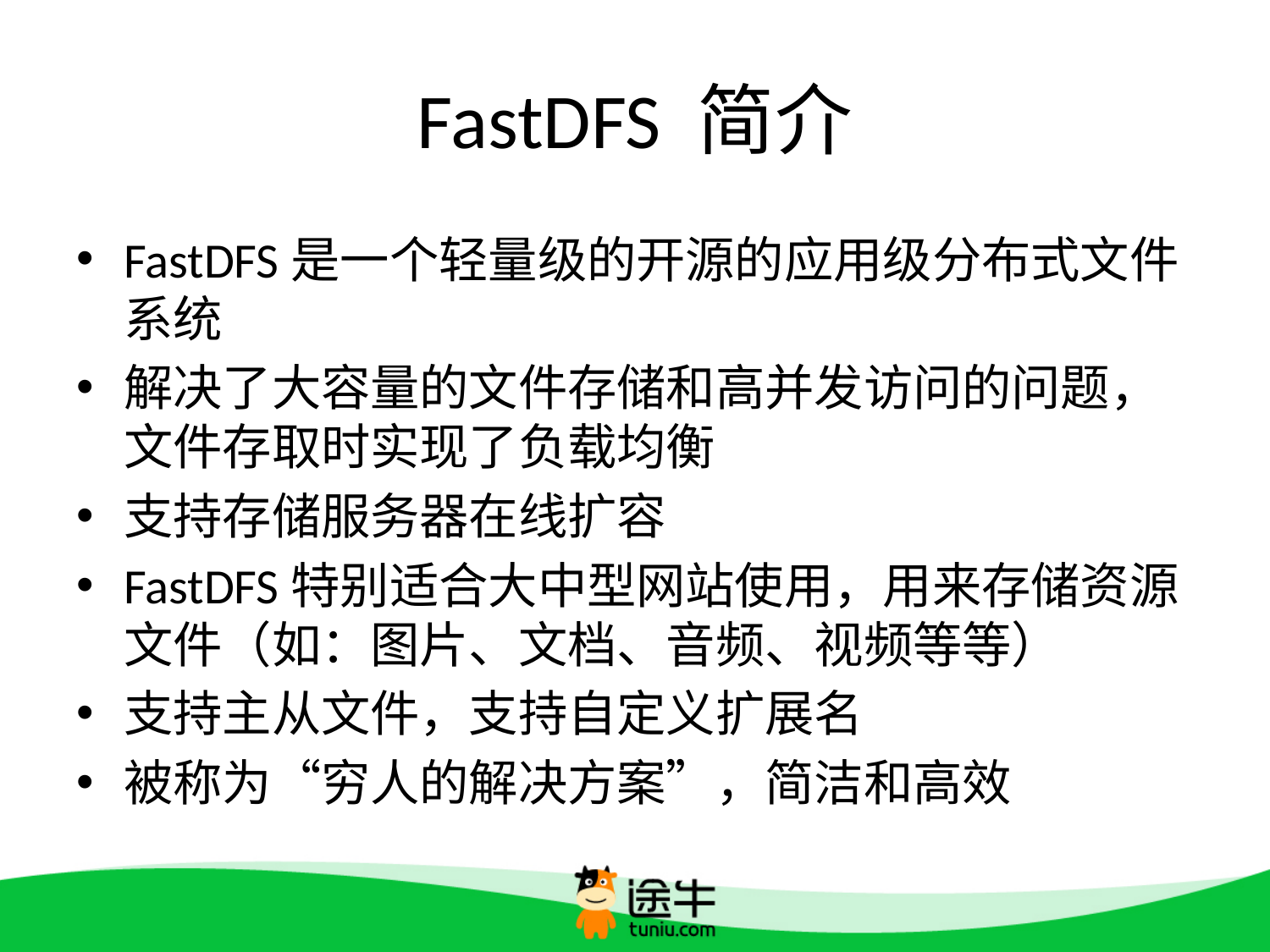

# FastDFS 简介
FastDFS是一个轻量级的开源的应用级分布式文件系统
解决了大容量的文件存储和高并发访问的问题，文件存取时实现了负载均衡
支持存储服务器在线扩容
FastDFS特别适合大中型网站使用，用来存储资源文件（如：图片、文档、音频、视频等等）
支持主从文件，支持自定义扩展名
被称为“穷人的解决方案”，简洁和高效